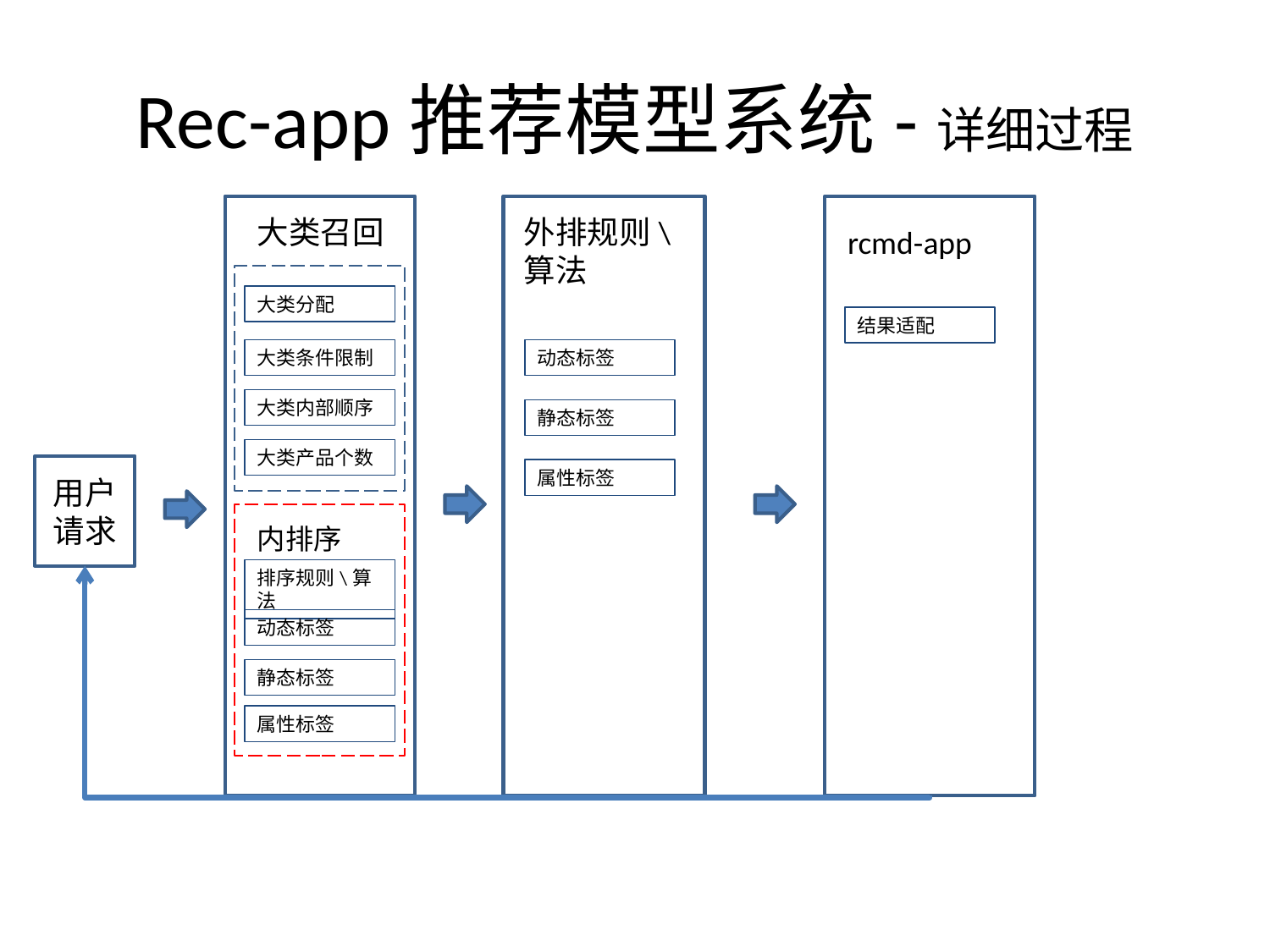

# Rec-app推荐模型系统-详细过程

大类召回

大类分配
大类条件限制
大类内部顺序
大类产品个数

内排序
排序规则\算法

外排规则\算法

rcmd-app
结果适配
动态标签
静态标签
用户请求
属性标签

动态标签
静态标签
属性标签